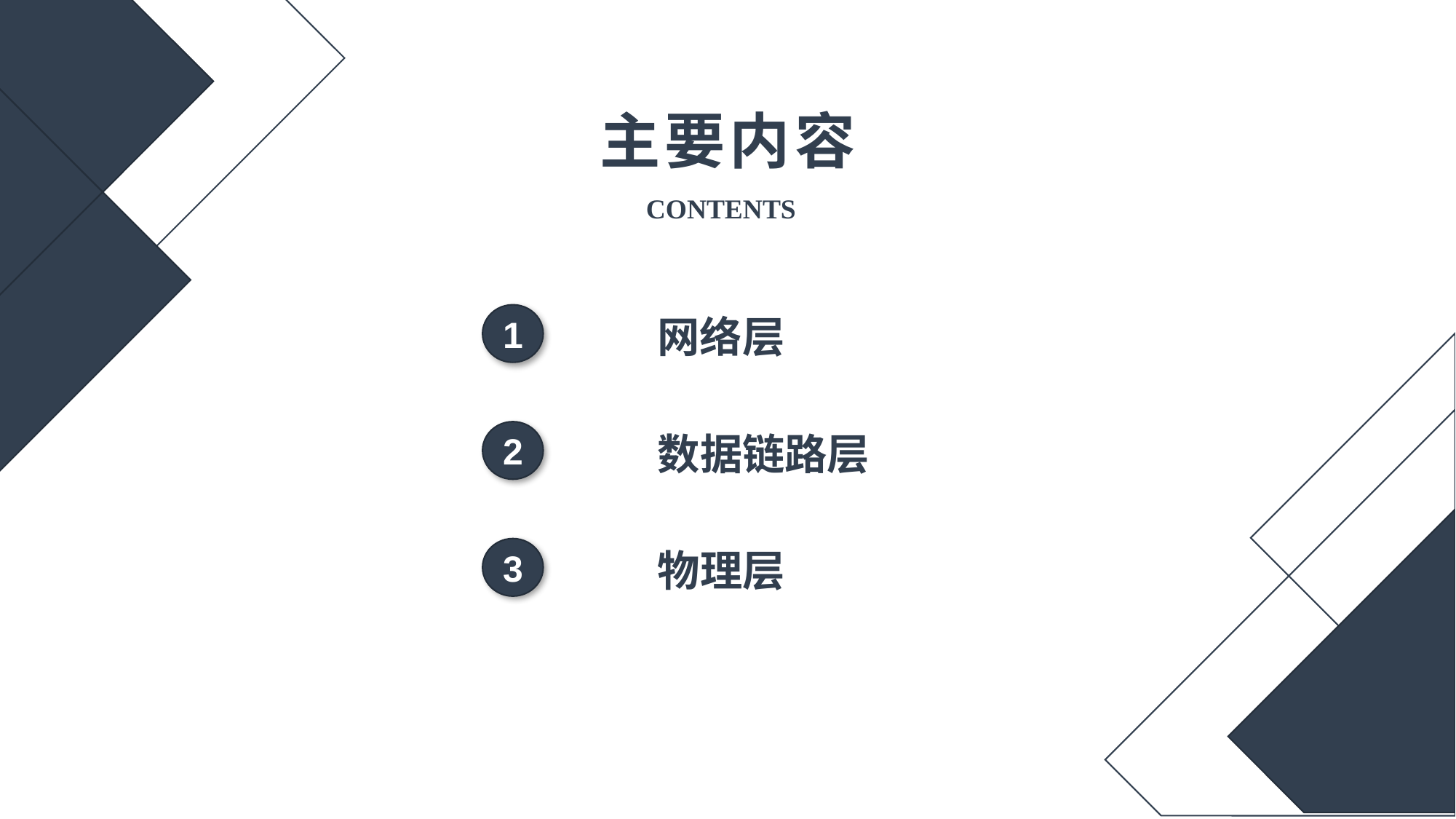

主要内容

CONTENTS

1
     网络层

2
     数据链路层

3
     物理层